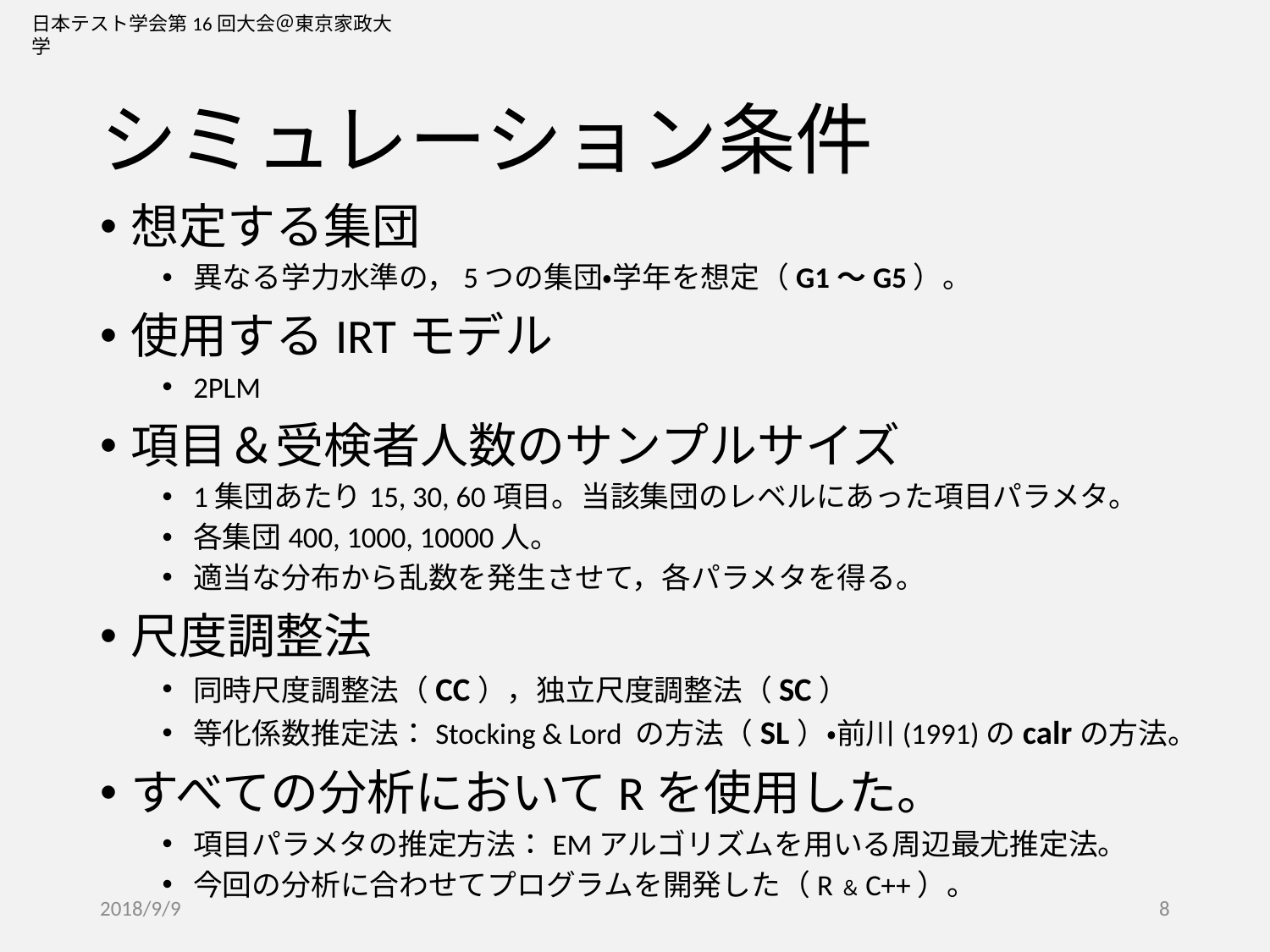

# シミュレーション条件
想定する集団
異なる学力水準の，5つの集団・学年を想定（G1～G5）。
使用するIRTモデル
2PLM
項目＆受検者人数のサンプルサイズ
1集団あたり15, 30, 60項目。当該集団のレベルにあった項目パラメタ。
各集団400, 1000, 10000人。
適当な分布から乱数を発生させて，各パラメタを得る。
尺度調整法
同時尺度調整法（CC），独立尺度調整法（SC）
等化係数推定法：Stocking & Lord の方法（SL）・前川(1991)のcalrの方法。
すべての分析においてRを使用した。
項目パラメタの推定方法：EMアルゴリズムを用いる周辺最尤推定法。
今回の分析に合わせてプログラムを開発した（R＆C++）。
2018/9/9
8